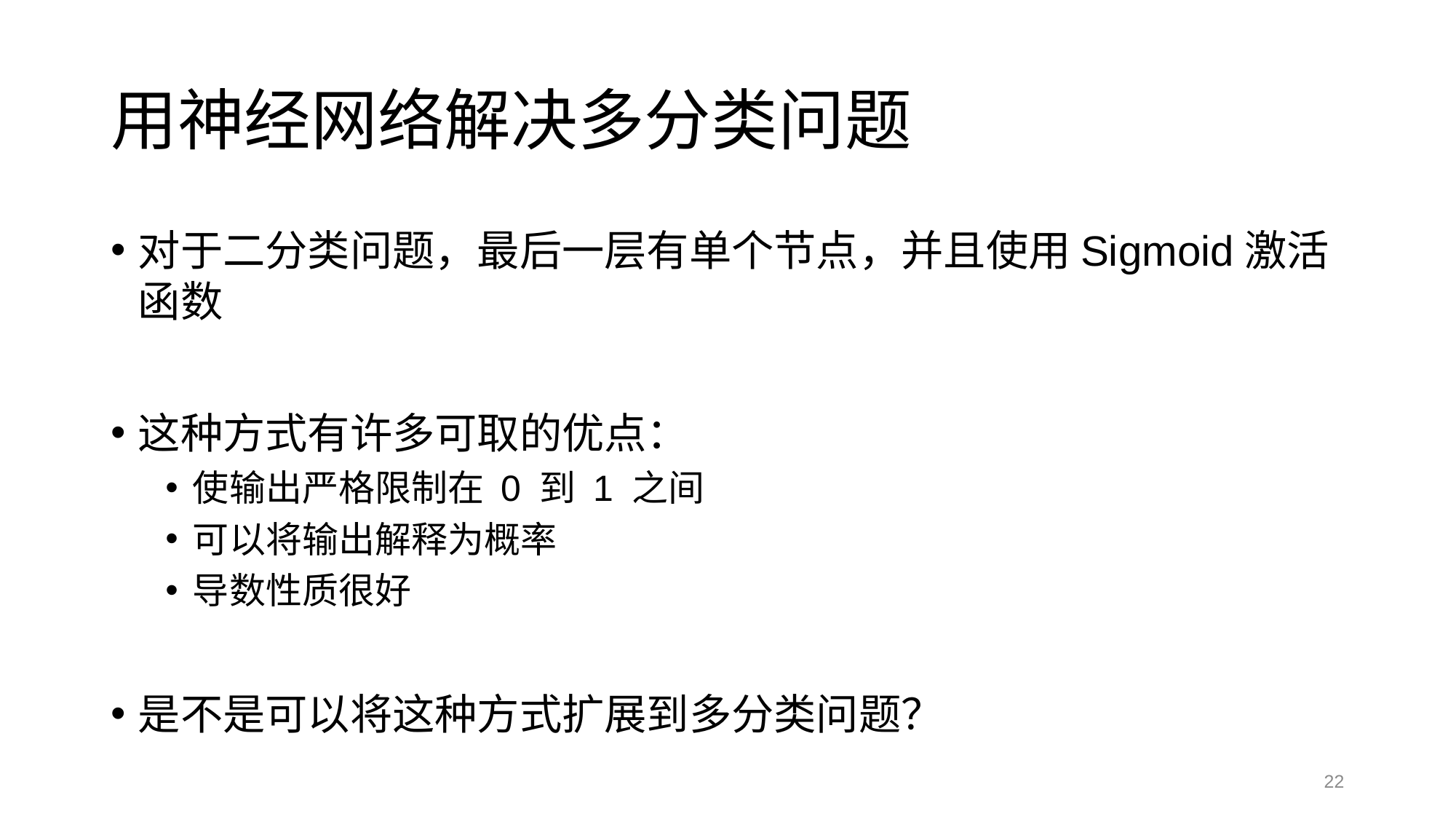

# 用神经网络解决多分类问题
对于二分类问题，最后一层有单个节点，并且使用Sigmoid激活函数

这种方式有许多可取的优点：
使输出严格限制在 0 到 1 之间
可以将输出解释为概率
导数性质很好

是不是可以将这种方式扩展到多分类问题？

22